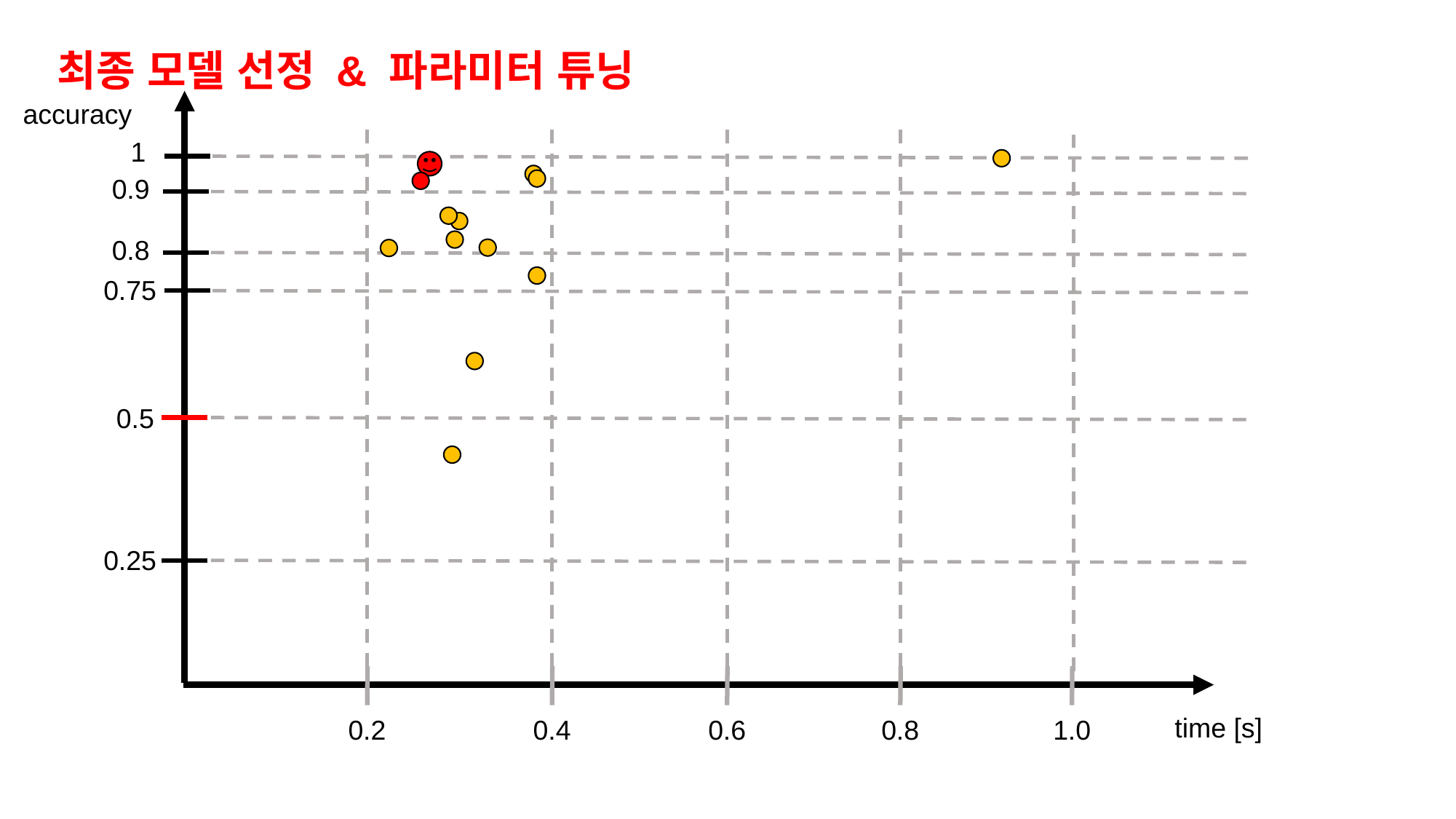

최종 모델 선정 & 파라미터 튜닝
accuracy
1

0.9

0.8

0.75

0.5

0.25
time [s]
0.2
0.4
0.6
0.8
1.0